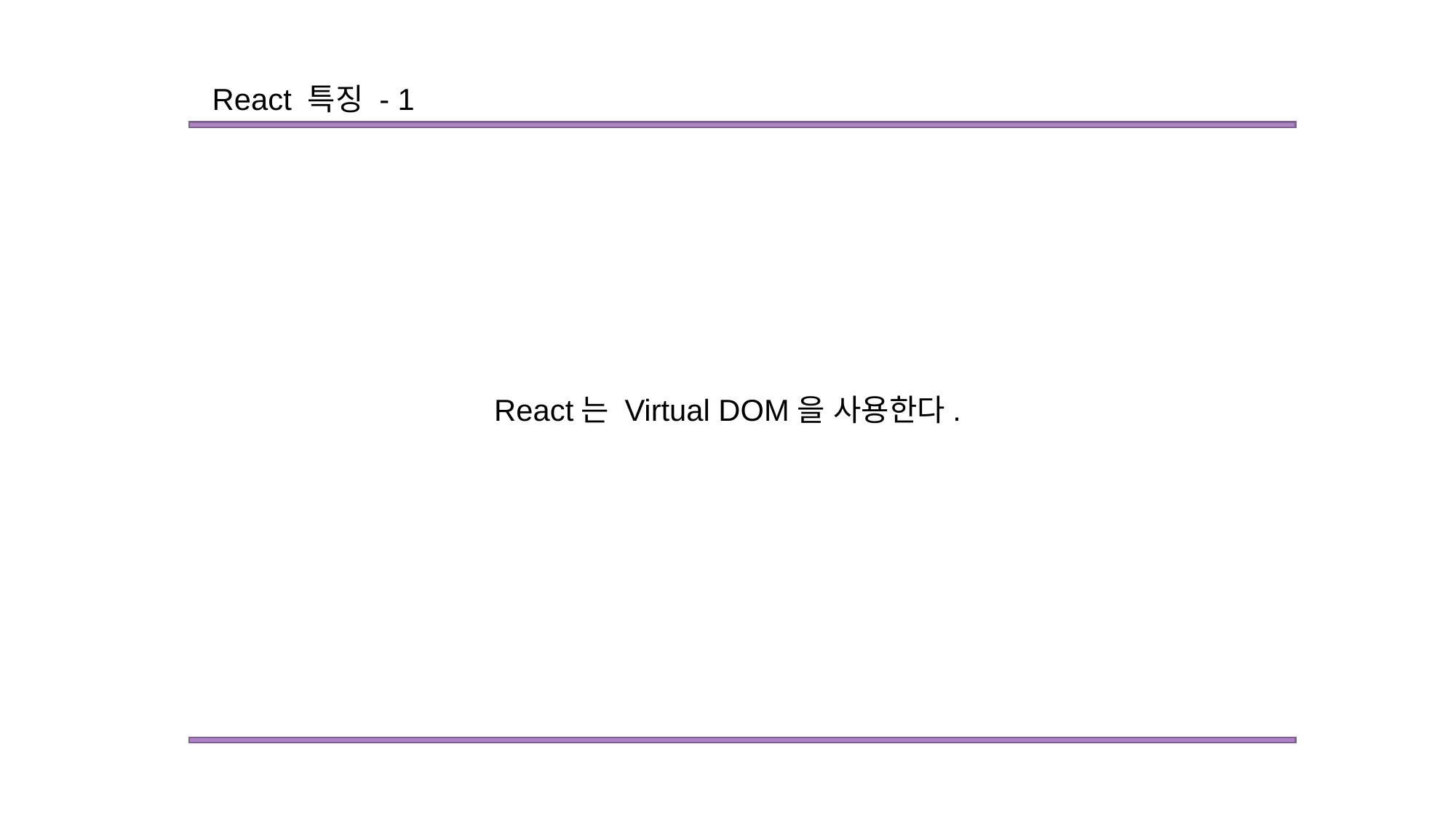

React 특징 - 1

React는 Virtual DOM을 사용한다.